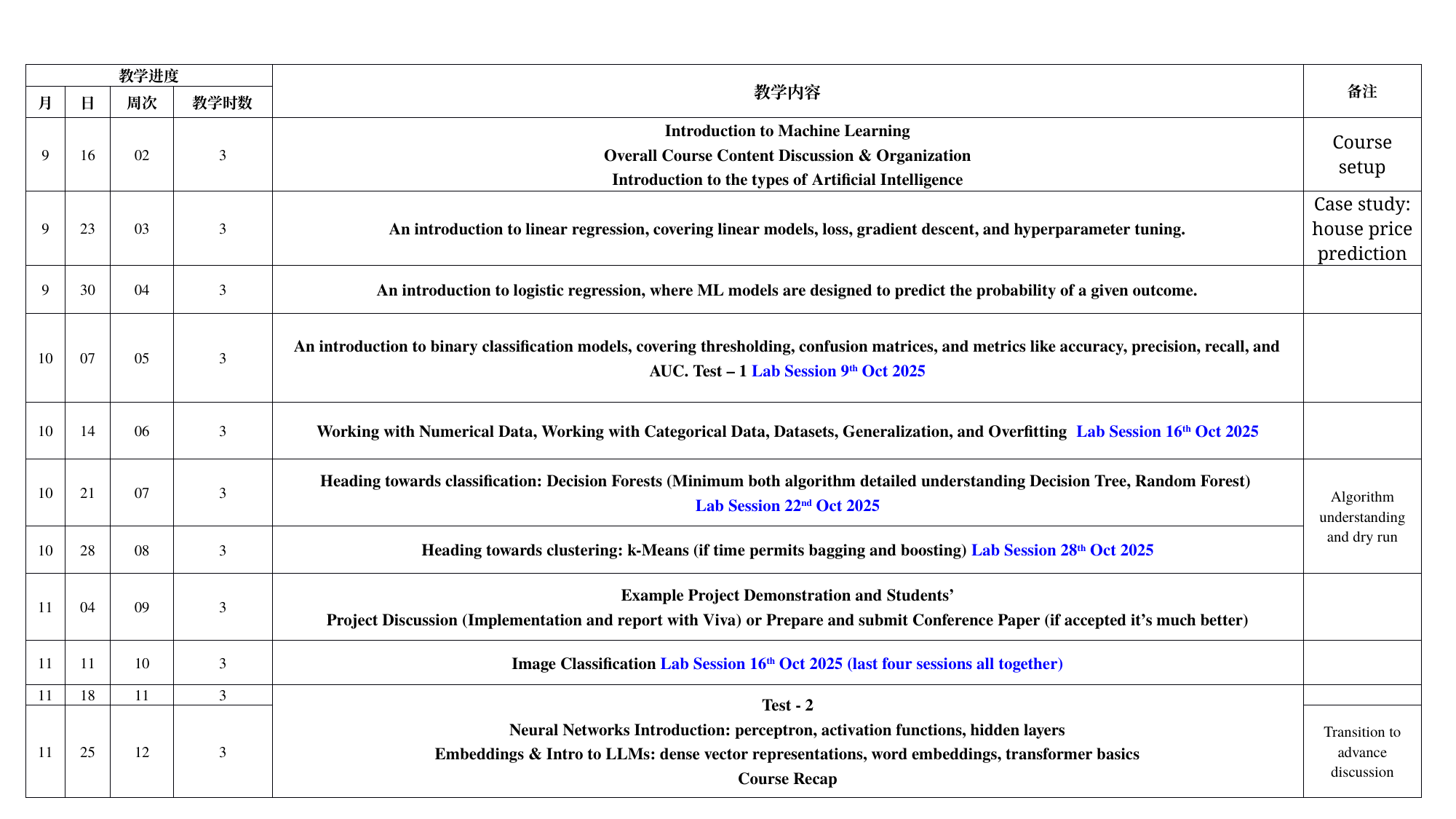

| 教学进度 |  |  |  | 教学内容 | 备注 |
| --- | --- | --- | --- | --- | --- |
| 月 | 日 | 周次 | 教学时数 |  |  |
| 9 | 16 | 02 | 3 | Introduction to Machine Learning Overall Course Content Discussion & Organization Introduction to the types of Artificial Intelligence | Course setup |
| 9 | 23 | 03 | 3 | An introduction to linear regression, covering linear models, loss, gradient descent, and hyperparameter tuning. | Case study: house price prediction |
| 9 | 30 | 04 | 3 | An introduction to logistic regression, where ML models are designed to predict the probability of a given outcome. |  |
| 10 | 07 | 05 | 3 | An introduction to binary classification models, covering thresholding, confusion matrices, and metrics like accuracy, precision, recall, and AUC. Test – 1 Lab Session 9th Oct 2025 |  |
| 10 | 14 | 06 | 3 | Working with Numerical Data, Working with Categorical Data, Datasets, Generalization, and Overfitting Lab Session 16th Oct 2025 |  |
| 10 | 21 | 07 | 3 | Heading towards classification: Decision Forests (Minimum both algorithm detailed understanding Decision Tree, Random Forest) Lab Session 22nd Oct 2025 | Algorithm understanding and dry run |
| 10 | 28 | 08 | 3 | Heading towards clustering: k-Means (if time permits bagging and boosting) Lab Session 28th Oct 2025 |  |
| 11 | 04 | 09 | 3 | Example Project Demonstration and Students’ Project Discussion (Implementation and report with Viva) or Prepare and submit Conference Paper (if accepted it’s much better) |  |
| 11 | 11 | 10 | 3 | Image Classification Lab Session 16th Oct 2025 (last four sessions all together) |  |
| 11 | 18 | 11 | 3 | Test - 2 Neural Networks Introduction: perceptron, activation functions, hidden layers Embeddings & Intro to LLMs: dense vector representations, word embeddings, transformer basics Course Recap |  |
| 11 | 25 | 12 | 3 |  | Transition to advance discussion |